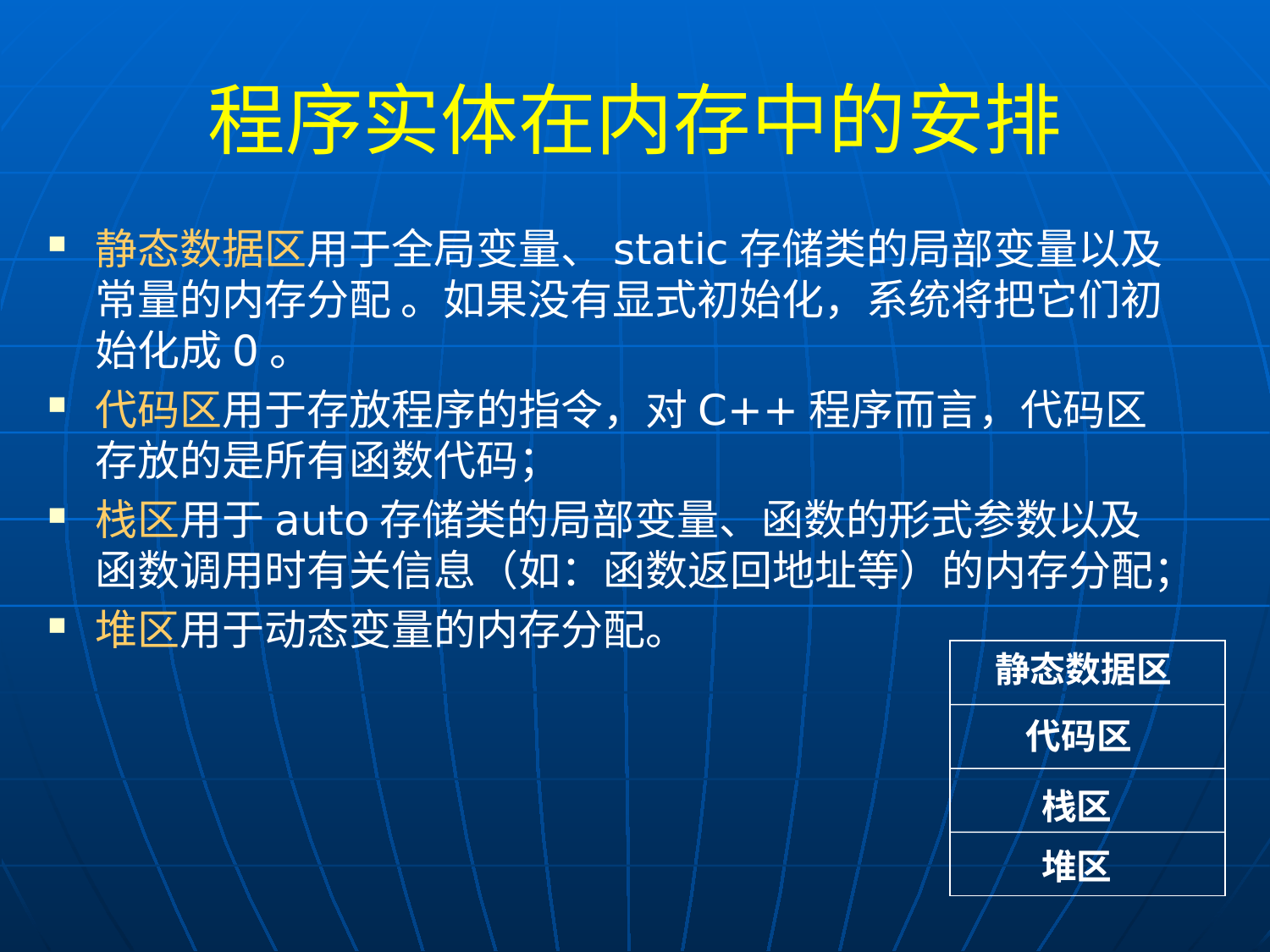

# 程序实体在内存中的安排
静态数据区用于全局变量、static存储类的局部变量以及常量的内存分配 。如果没有显式初始化，系统将把它们初始化成0。
代码区用于存放程序的指令，对C++程序而言，代码区存放的是所有函数代码；
栈区用于auto存储类的局部变量、函数的形式参数以及函数调用时有关信息（如：函数返回地址等）的内存分配；
堆区用于动态变量的内存分配。
   静态数据区

代码区
栈区
堆区